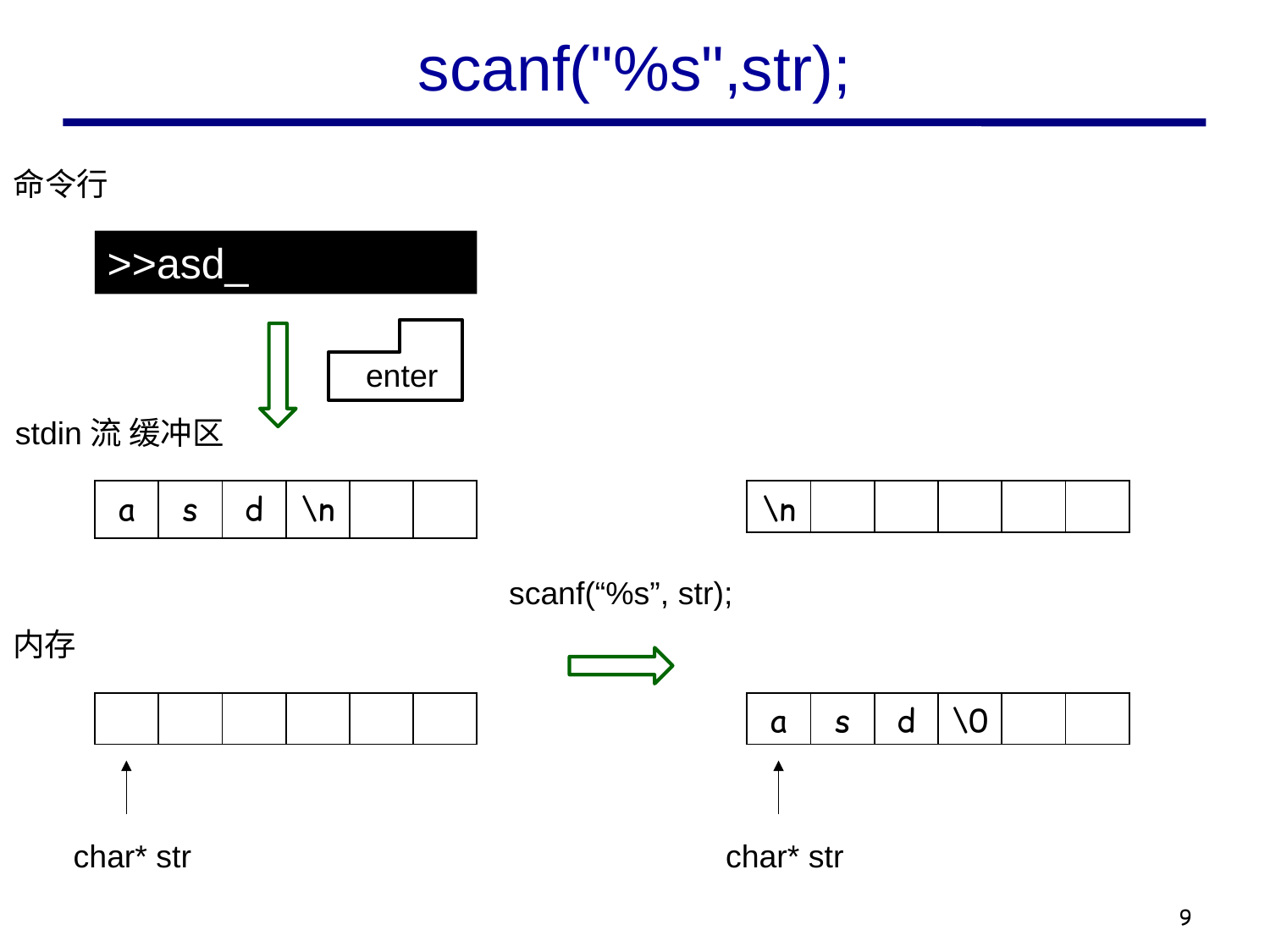

# scanf("%s",str);
命令行
>>asd_

enter
stdin流 缓冲区
| a | s | d | \n |  |  |
| --- | --- | --- | --- | --- | --- |
| \n |  |  |  |  |  |
| --- | --- | --- | --- | --- | --- |
scanf(“%s”, str);

内存
|  |  |  |  |  |  |
| --- | --- | --- | --- | --- | --- |
| a | s | d | \0 |  |  |
| --- | --- | --- | --- | --- | --- |
char* str
char* str